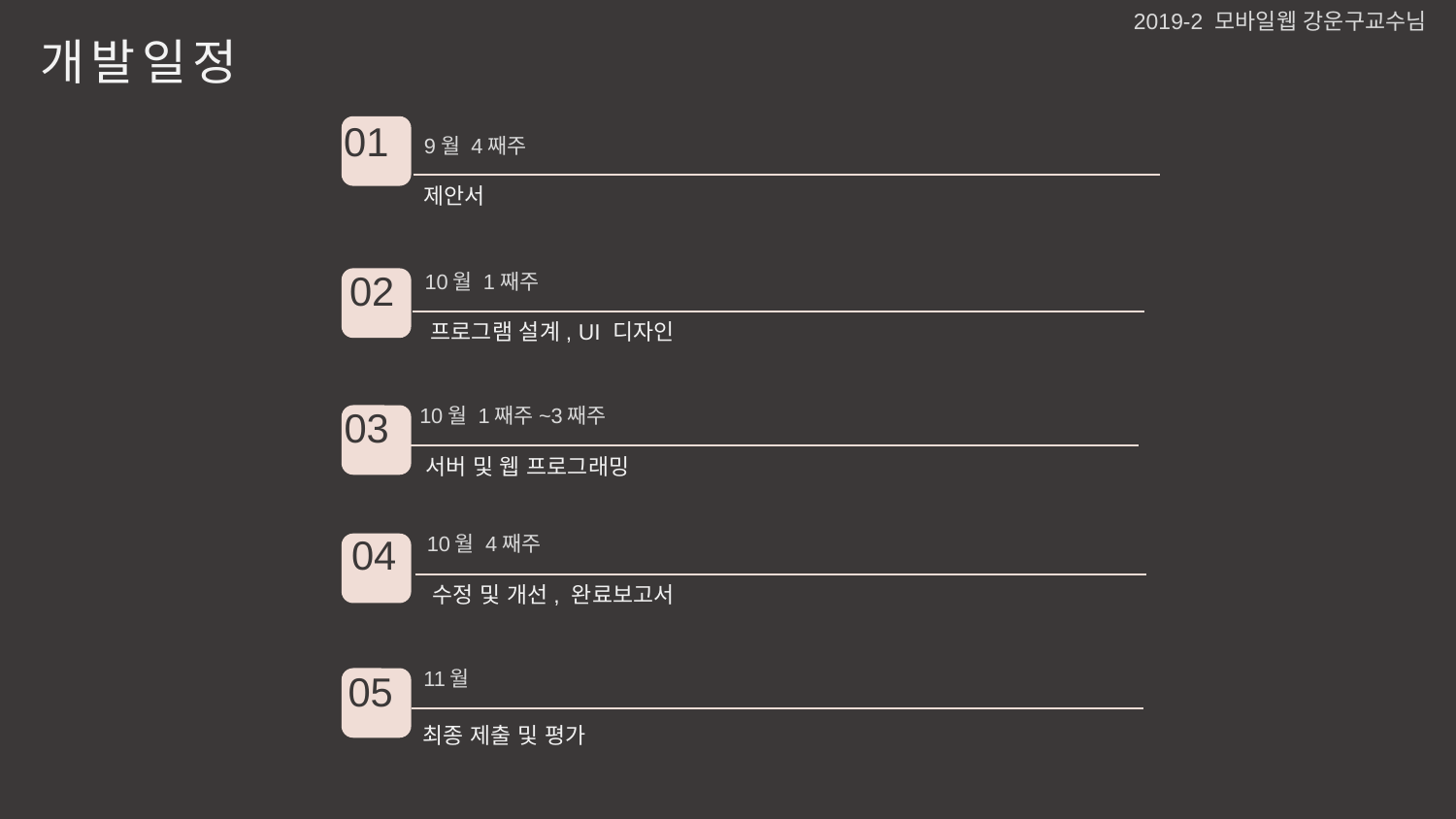

2019-2 모바일웹 강운구교수님
개발일정
01

9월 4째주
제안서
02
10월 1째주

프로그램 설계, UI 디자인
03
10월 1째주~3째주

서버 및 웹 프로그래밍
04
10월 4째주

수정 및 개선, 완료보고서
11월
05

최종 제출 및 평가